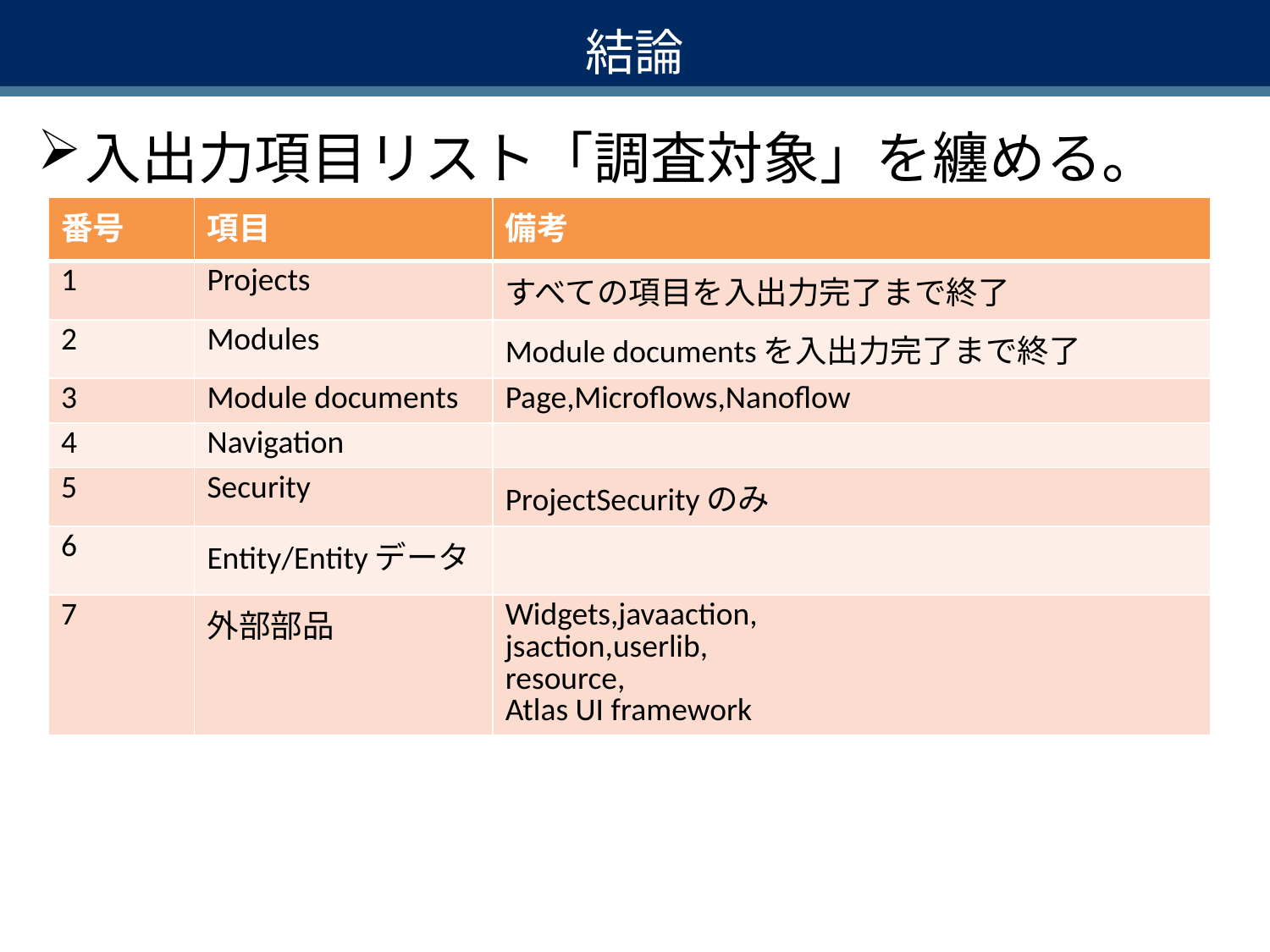

# 結論
入出力項目リスト「調査対象」を纏める。
| 番号 | 項目 | 備考 |
| --- | --- | --- |
| 1 | Projects | すべての項目を入出力完了まで終了 |
| 2 | Modules | Module documentsを入出力完了まで終了 |
| 3 | Module documents | Page,Microflows,Nanoflow |
| 4 | Navigation |  |
| 5 | Security | ProjectSecurityのみ |
| 6 | Entity/Entityデータ |  |
| 7 | 外部部品 | Widgets,javaaction, jsaction,userlib, resource, Atlas UI framework |